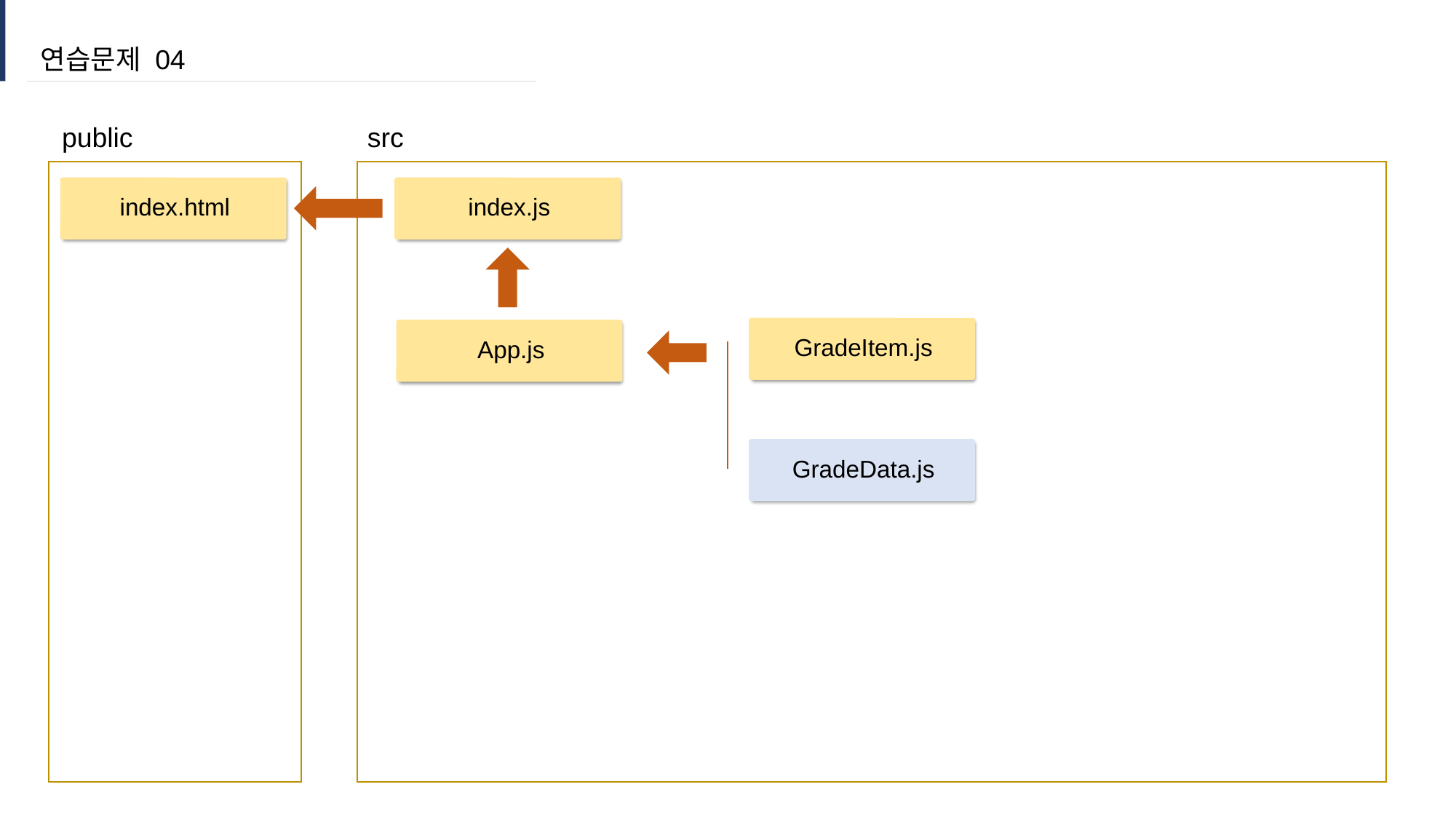

연습문제 04
public
src

index.html

index.js

GradeItem.js

App.js

GradeData.js